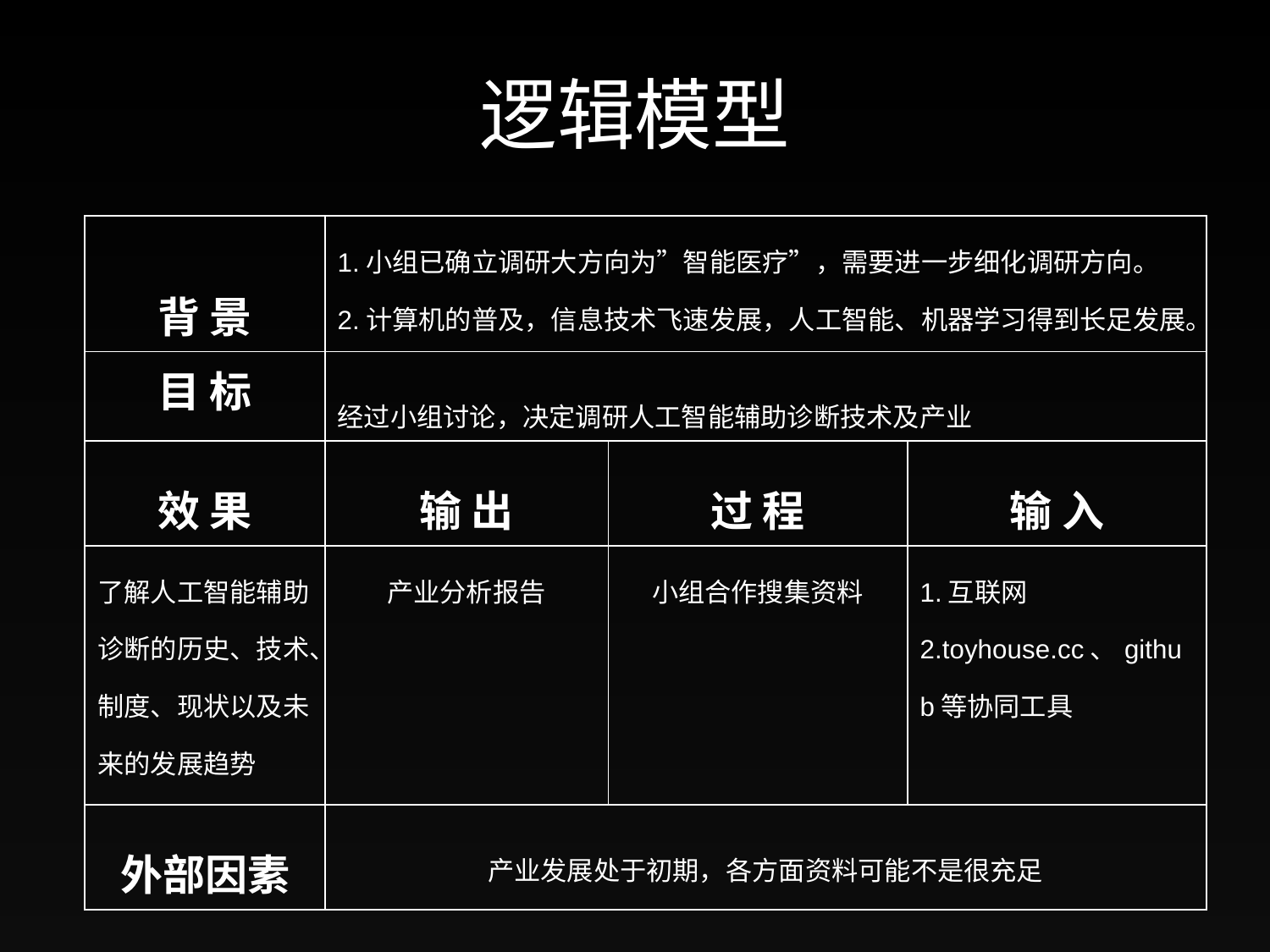

# 逻辑模型
| 背 景 | 1.小组已确立调研大方向为”智能医疗”，需要进一步细化调研方向。 2.计算机的普及，信息技术飞速发展，人工智能、机器学习得到长足发展。 |  |  |
| --- | --- | --- | --- |
| 目 标 | 经过小组讨论，决定调研人工智能辅助诊断技术及产业 |  |  |
| 效 果 | 输 出 | 过 程 | 输 入 |
| 了解人工智能辅助诊断的历史、技术、制度、现状以及未来的发展趋势 | 产业分析报告 | 小组合作搜集资料 | 1.互联网 2.toyhouse.cc、github等协同工具 |
| 外部因素 | 产业发展处于初期，各方面资料可能不是很充足 |  |  |